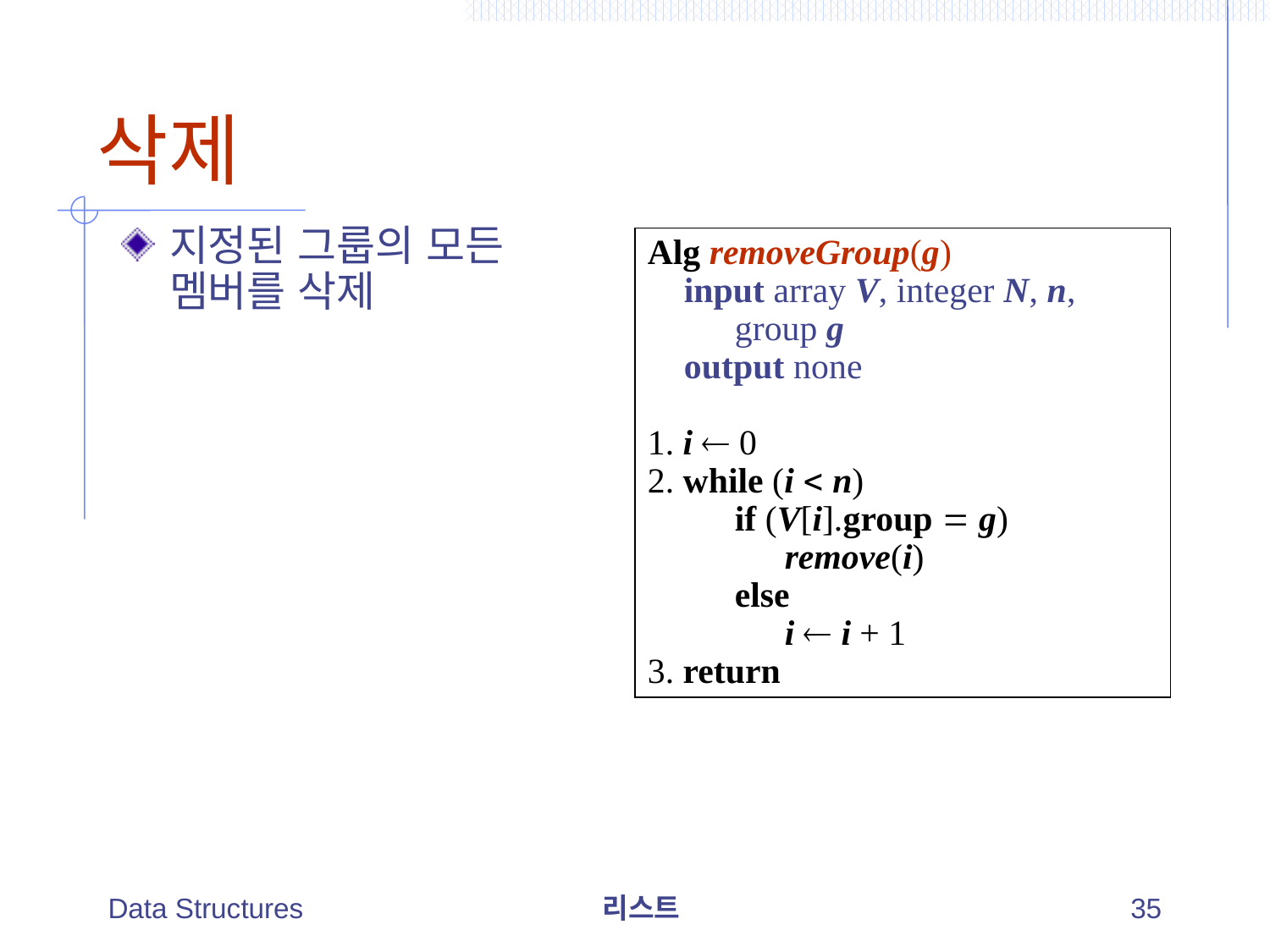

# 삭제
지정된 그룹의 모든 멤버를 삭제
Alg removeGroup(g)
	input array V, integer N, n, 			group g
	output none

1. i ← 0
2. while (i < n)
		if (V[i].group = g)
			remove(i)
		else
			i ← i + 1
3. return
Data Structures
리스트
35